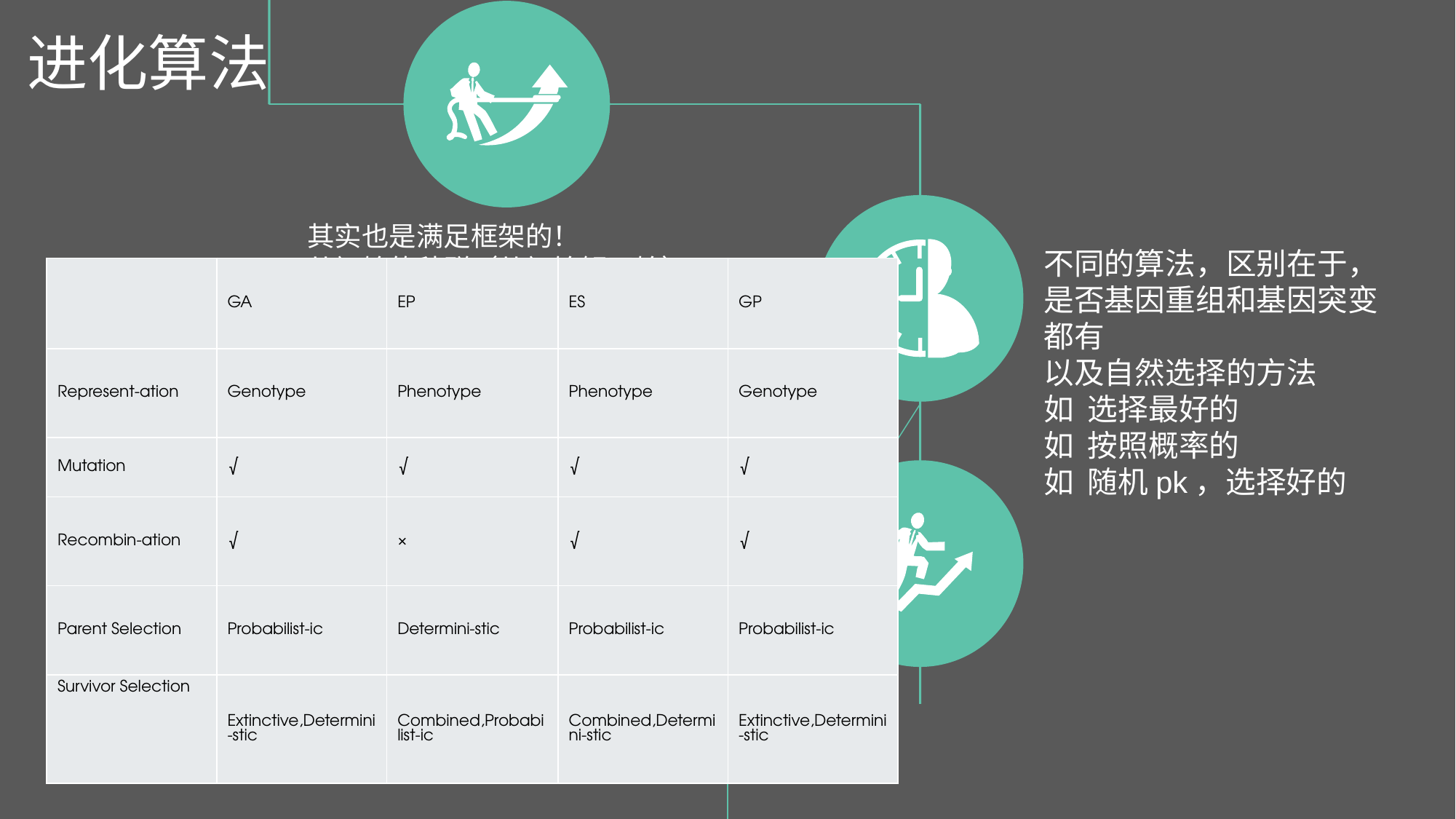

进化算法

其实也是满足框架的！
从初始的种群（从初始解开始）
通过基因重组和基因突变（下一状态）
自然选择（选择方法）

不同的算法，区别在于，是否基因重组和基因突变都有
以及自然选择的方法
如  选择最好的
如  按照概率的
如  随机pk，选择好的

|  | GA | EP | ES | GP |
| --- | --- | --- | --- | --- |
| Represent-ation | Genotype | Phenotype | Phenotype | Genotype |
| Mutation | √ | √ | √ | √ |
| Recombin-ation | √ | × | √ | √ |
| Parent Selection | Probabilist-ic | Determini-stic | Probabilist-ic | Probabilist-ic |
| Survivor Selection | Extinctive,Determini-stic | Combined,Probabilist-ic | Combined,Determini-stic | Extinctive,Determini-stic |